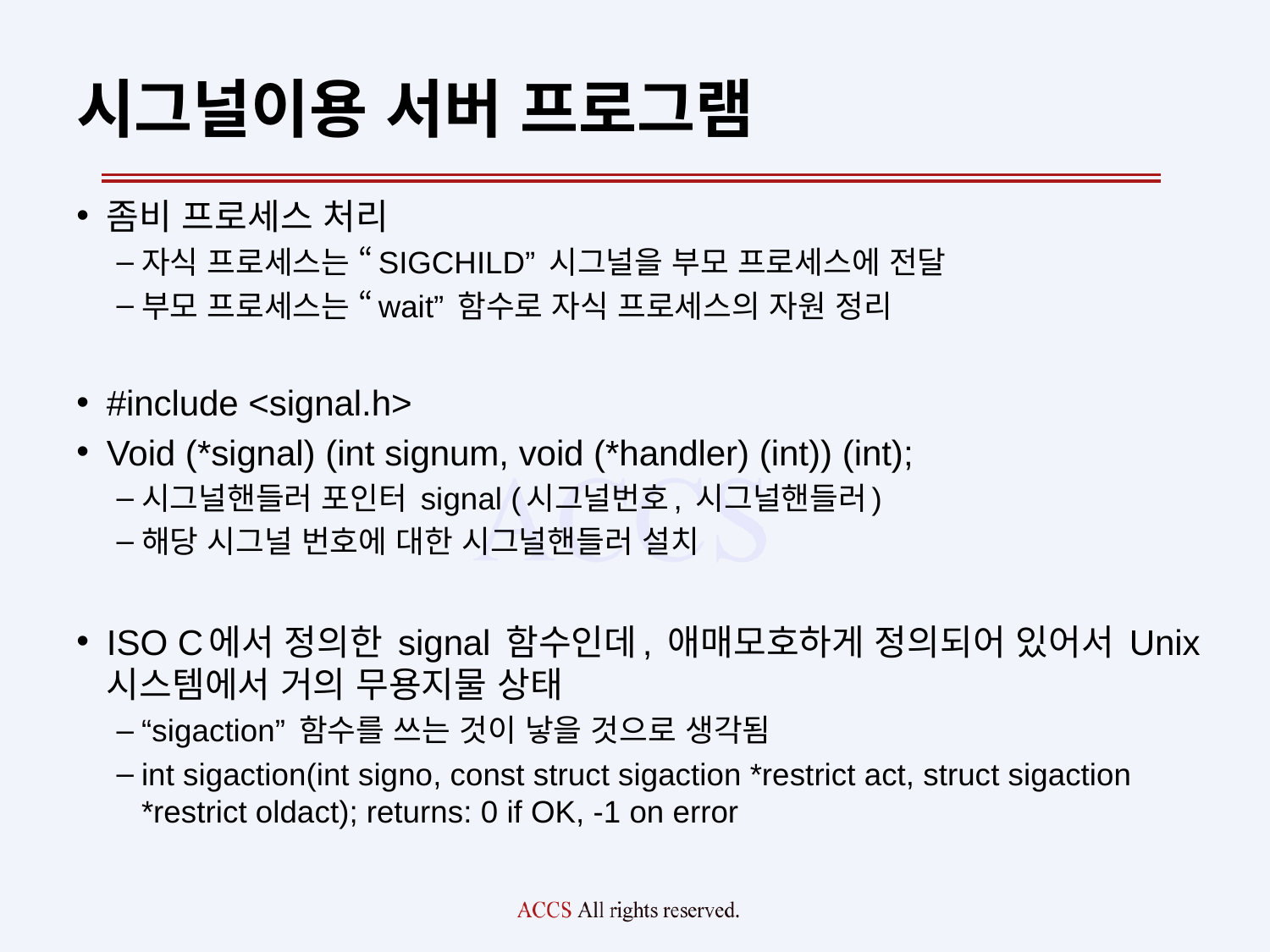

# 시그널이용 서버 프로그램
좀비 프로세스 처리
자식 프로세스는 “SIGCHILD” 시그널을 부모 프로세스에 전달
부모 프로세스는 “wait” 함수로 자식 프로세스의 자원 정리

#include <signal.h>
Void (*signal) (int signum, void (*handler) (int)) (int);
시그널핸들러 포인터 signal (시그널번호, 시그널핸들러)
해당 시그널 번호에 대한 시그널핸들러 설치

ISO C에서 정의한 signal 함수인데, 애매모호하게 정의되어 있어서 Unix 시스템에서 거의 무용지물 상태
“sigaction” 함수를 쓰는 것이 낳을 것으로 생각됨
int sigaction(int signo, const struct sigaction *restrict act, struct sigaction *restrict oldact); returns: 0 if OK, -1 on error